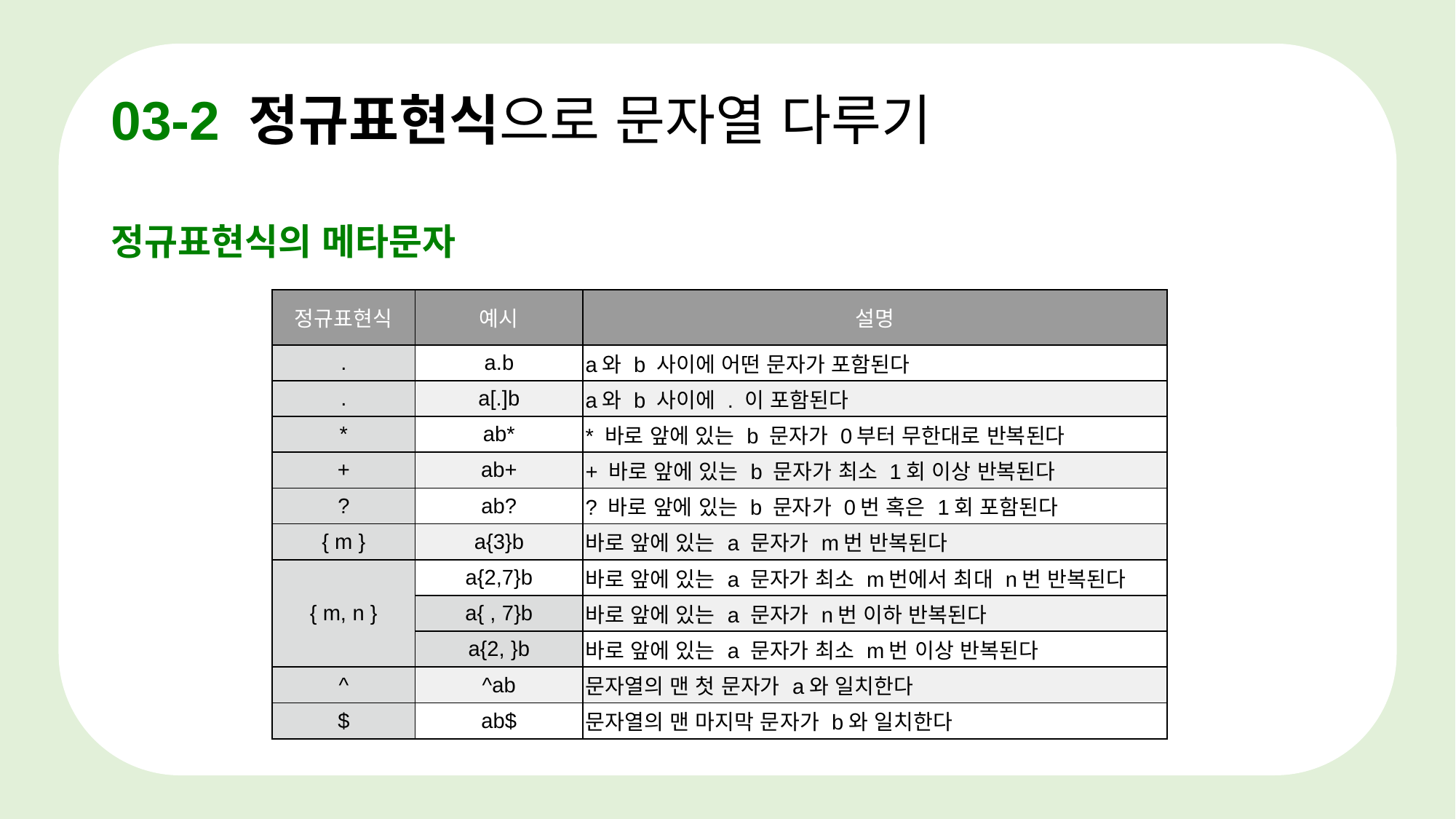

# 03-2 정규표현식으로 문자열 다루기
정규표현식의 메타문자
| 정규표현식 | 예시 | 설명 |
| --- | --- | --- |
| . | a.b | a와 b 사이에 어떤 문자가 포함된다 |
| . | a[.]b | a와 b 사이에 . 이 포함된다 |
| \* | ab\* | \* 바로 앞에 있는 b 문자가 0부터 무한대로 반복된다 |
| + | ab+ | + 바로 앞에 있는 b 문자가 최소 1회 이상 반복된다 |
| ? | ab? | ? 바로 앞에 있는 b 문자가 0번 혹은 1회 포함된다 |
| { m } | a{3}b | 바로 앞에 있는 a 문자가 m번 반복된다 |
| { m, n } | a{2,7}b | 바로 앞에 있는 a 문자가 최소 m번에서 최대 n번 반복된다 |
|  | a{ , 7}b | 바로 앞에 있는 a 문자가 n번 이하 반복된다 |
|  | a{2, }b | 바로 앞에 있는 a 문자가 최소 m번 이상 반복된다 |
| ^ | ^ab | 문자열의 맨 첫 문자가 a와 일치한다 |
| $ | ab$ | 문자열의 맨 마지막 문자가 b와 일치한다 |